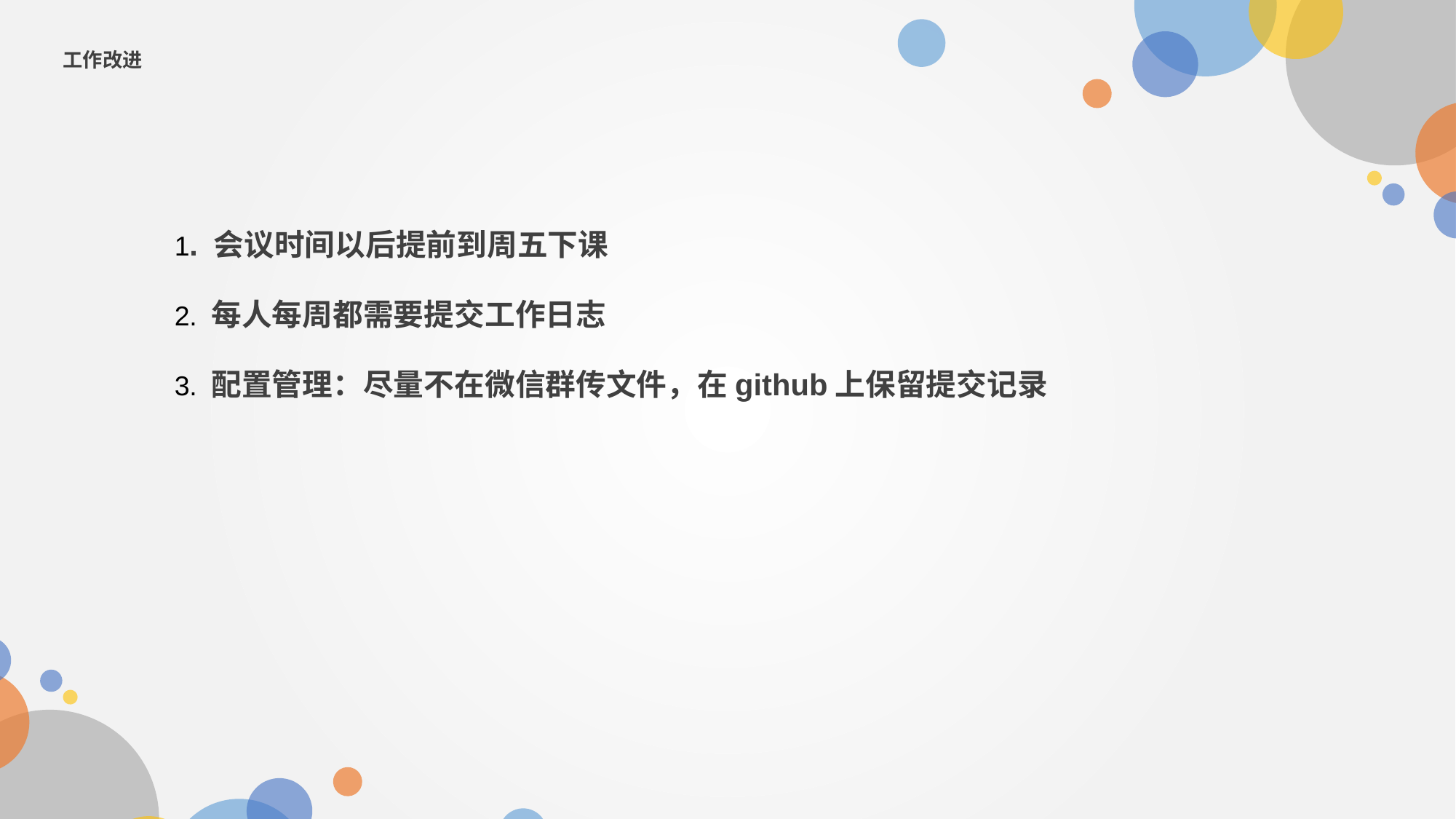

工作改进
1. 会议时间以后提前到周五下课
2. 每人每周都需要提交工作日志
3. 配置管理：尽量不在微信群传文件，在github上保留提交记录